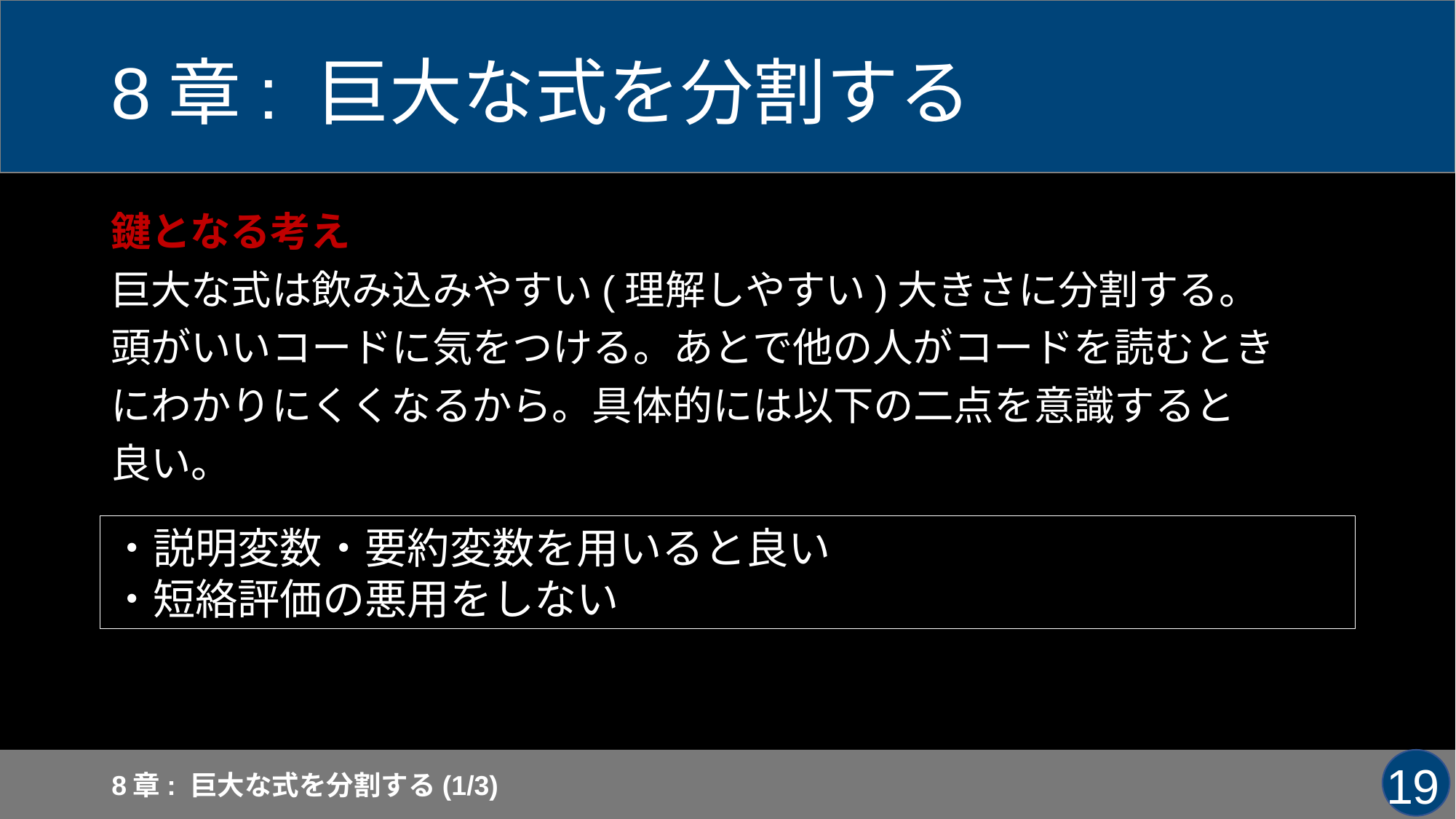

# 8章: 巨大な式を分割する
鍵となる考え
巨大な式は飲み込みやすい(理解しやすい)大きさに分割する。
頭がいいコードに気をつける。あとで他の人がコードを読むとき
にわかりにくくなるから。具体的には以下の二点を意識すると
良い。

・説明変数・要約変数を用いると良い
・短絡評価の悪用をしない
8章: 巨大な式を分割する(1/3)
19